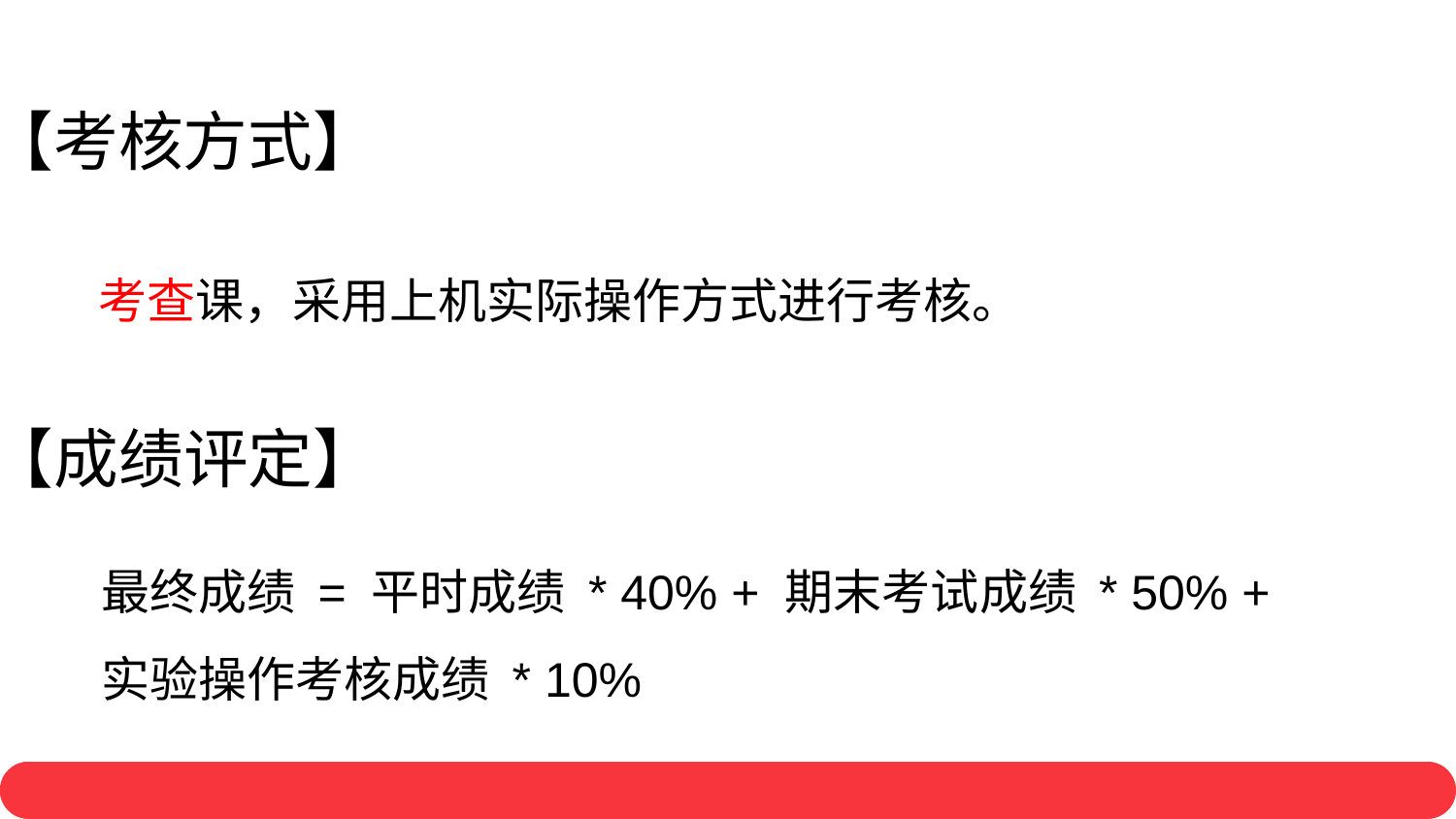

【考核方式】
考查课，采用上机实际操作方式进行考核。
【成绩评定】
最终成绩 = 平时成绩 * 40% + 期末考试成绩 * 50% + 实验操作考核成绩 * 10%